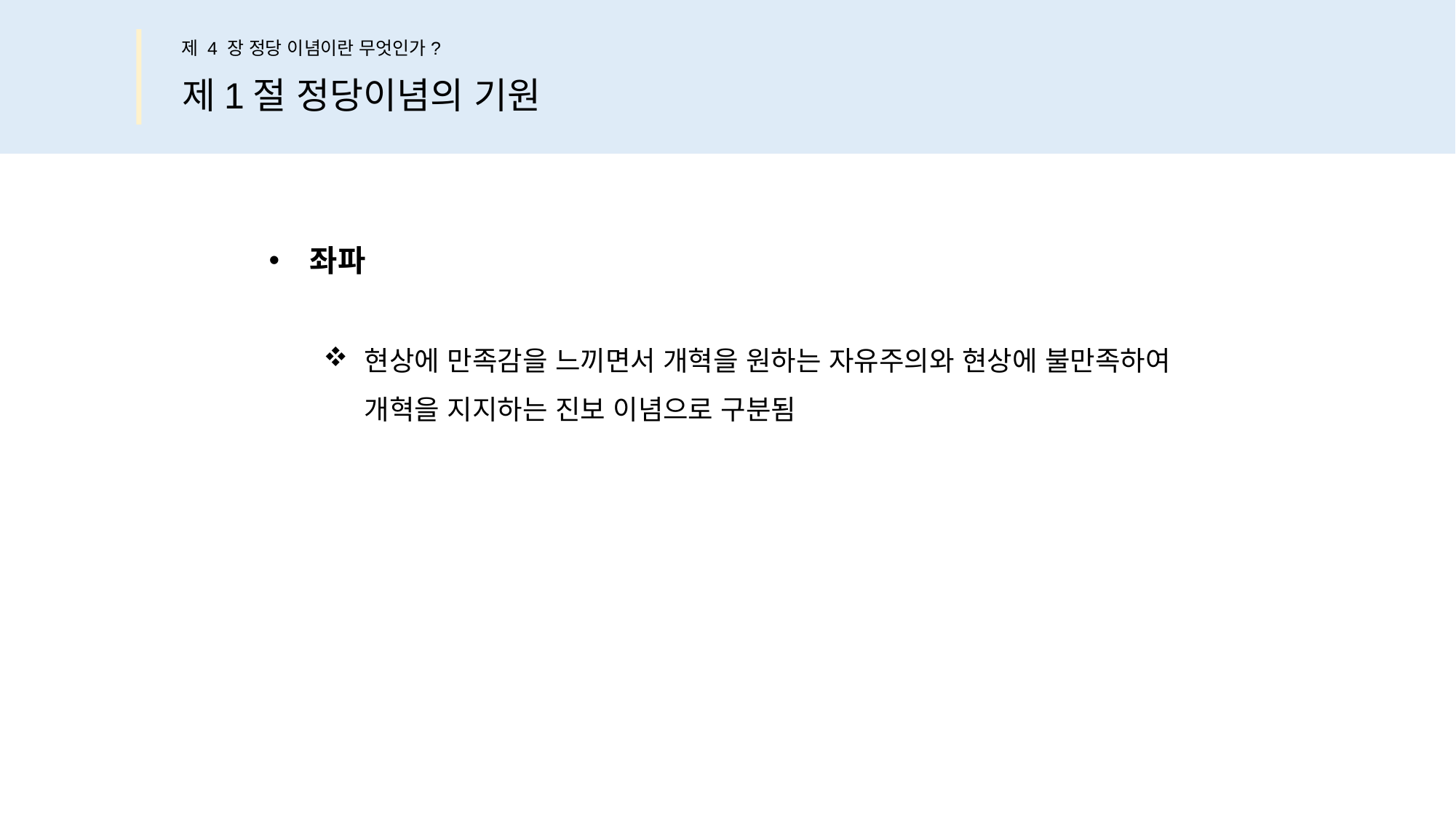

제 4 장 정당 이념이란 무엇인가?
제1절 정당이념의 기원
좌파

현상에 만족감을 느끼면서 개혁을 원하는 자유주의와 현상에 불만족하여
개혁을 지지하는 진보 이념으로 구분됨